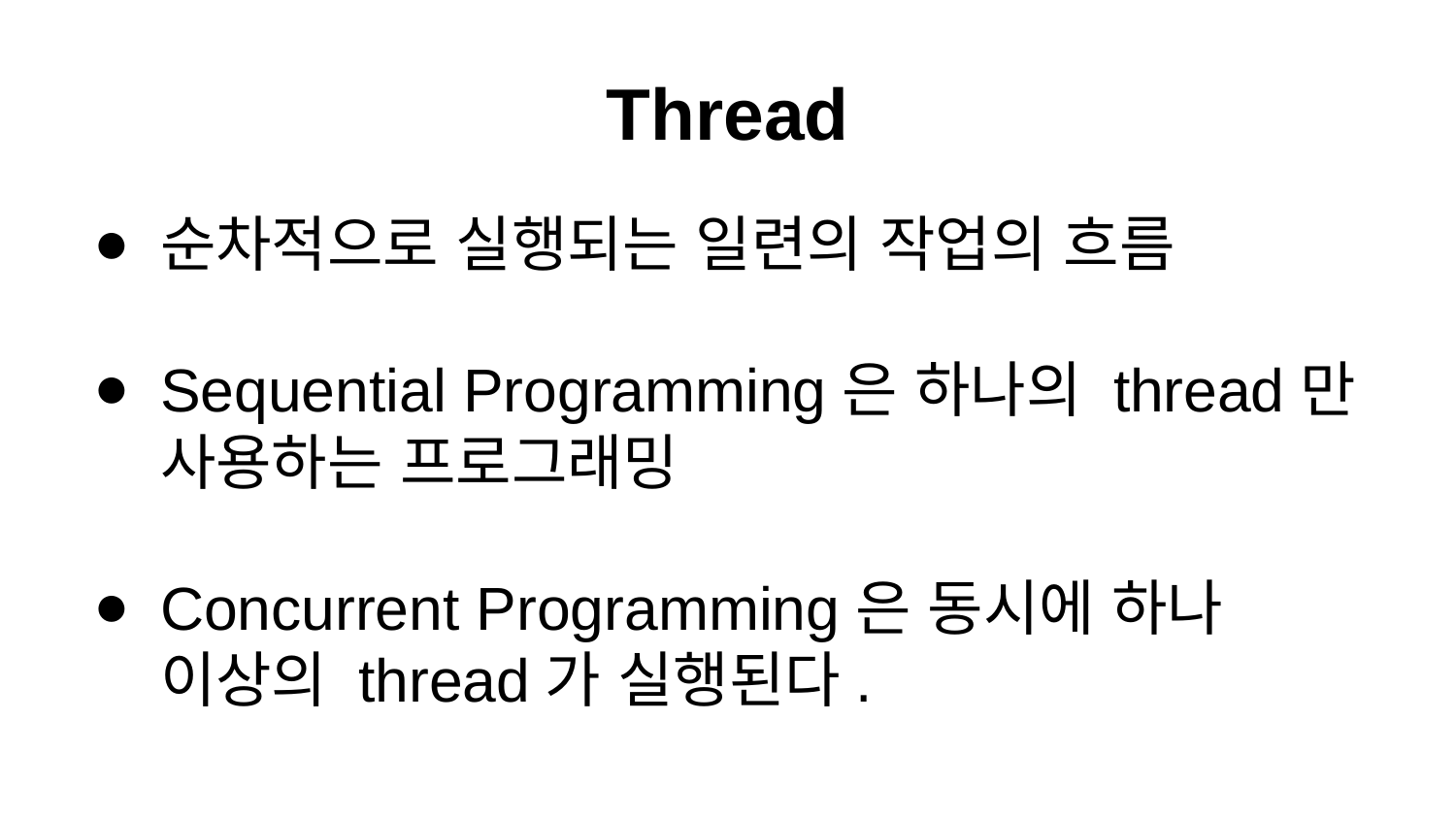

# Thread
순차적으로 실행되는 일련의 작업의 흐름

Sequential Programming은 하나의 thread만 사용하는 프로그래밍

Concurrent Programming은 동시에 하나 이상의 thread가 실행된다.